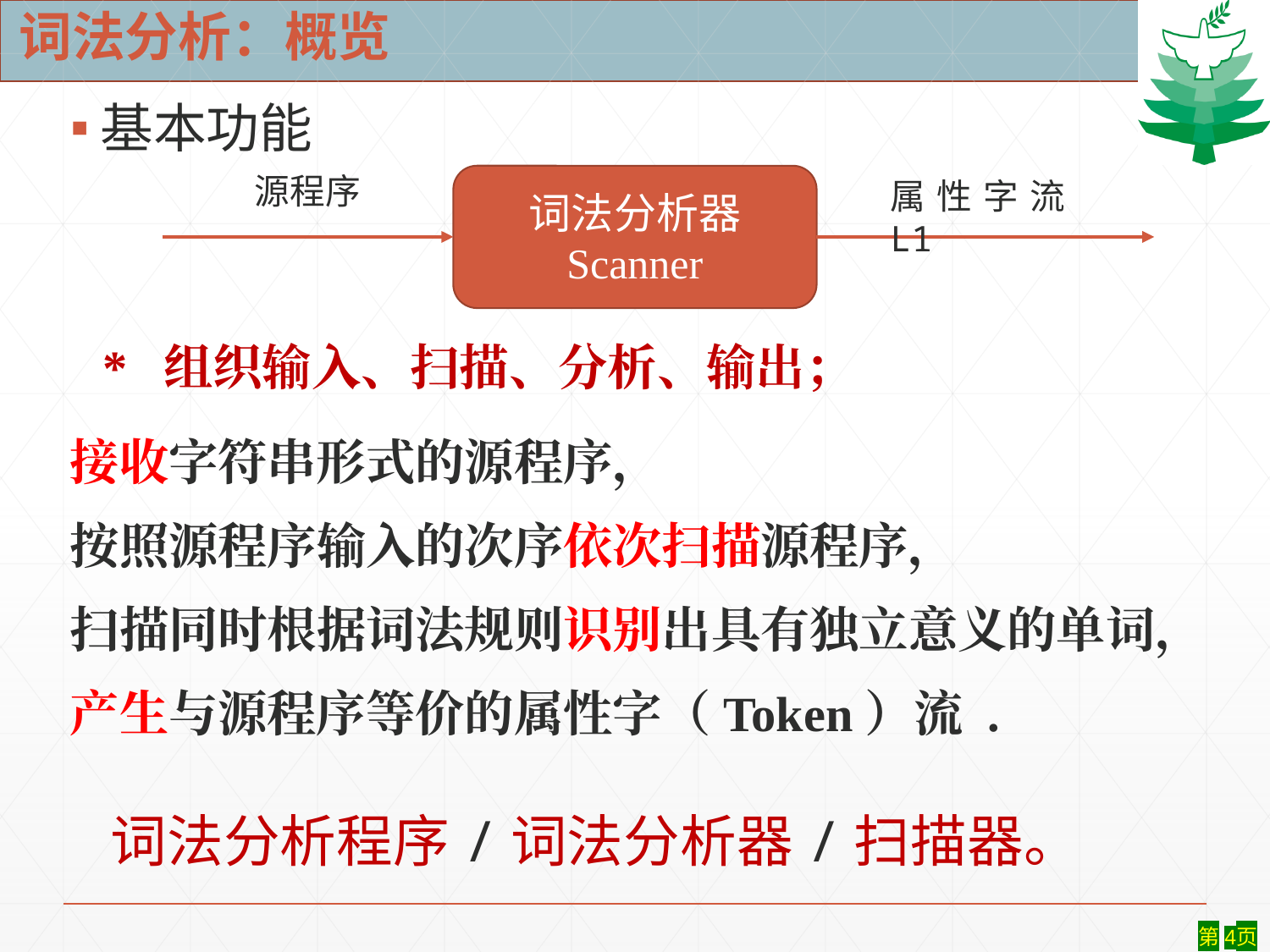

# 词法分析：概览
基本功能
源程序
词法分析器
Scanner
属性字流L1
  *  组织输入、扫描、分析、输出；
接收字符串形式的源程序，
按照源程序输入的次序依次扫描源程序，
扫描同时根据词法规则识别出具有独立意义的单词，
产生与源程序等价的属性字（Token）流 .
词法分析程序/词法分析器/扫描器。